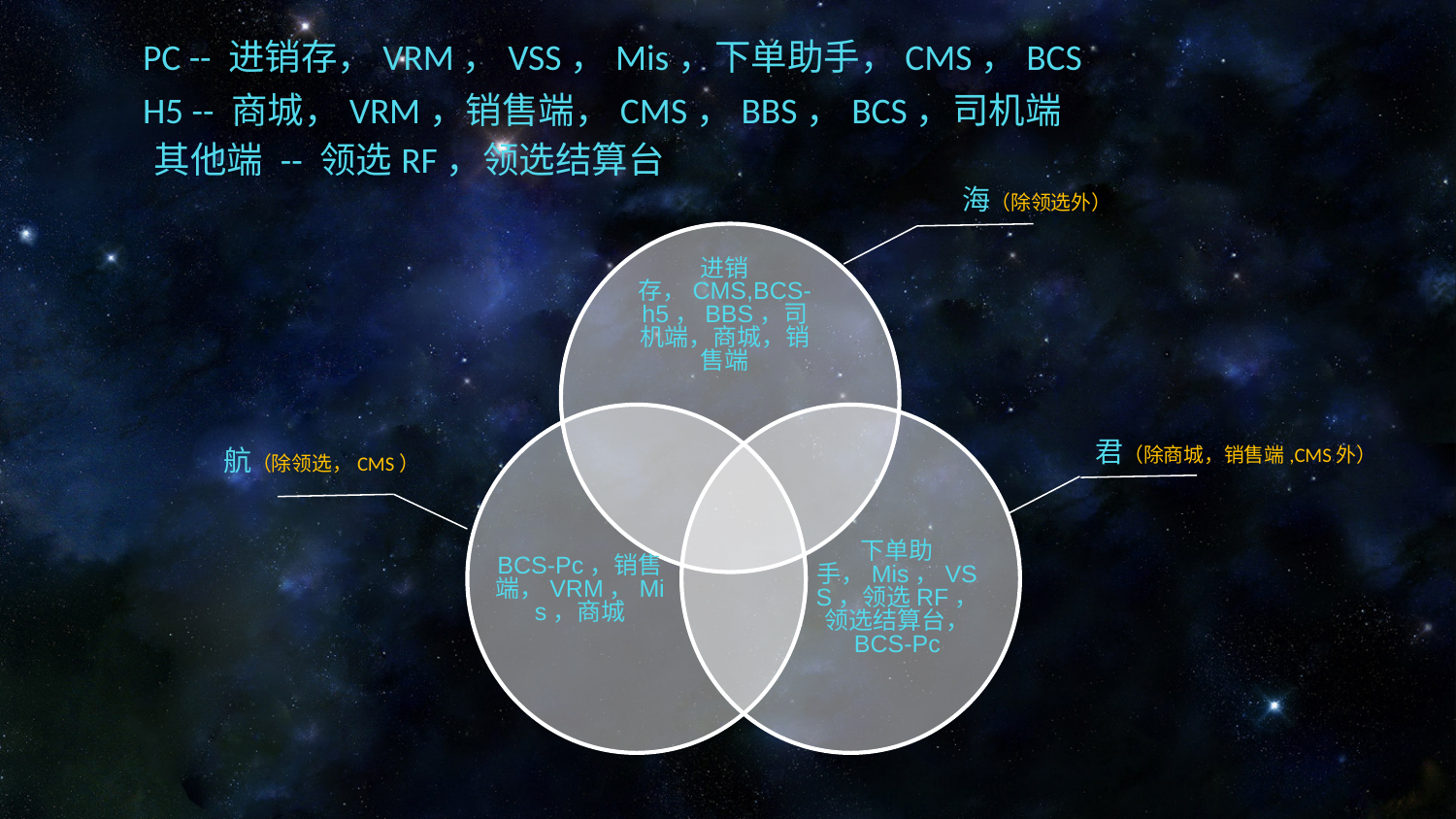

PC -- 进销存，VRM，VSS，Mis，下单助手，CMS，BCS
H5 -- 商城，VRM，销售端，CMS，BBS，BCS，司机端
其他端 -- 领选RF，领选结算台
海（除领选外）

进销存，CMS,BCS-h5，BBS，司机端，商城，销售端

君（除商城，销售端,CMS外）
航（除领选，CMS）
下单助手，Mis，VSS，领选RF，领选结算台，
BCS-Pc
BCS-Pc，销售端，VRM，Mis，商城